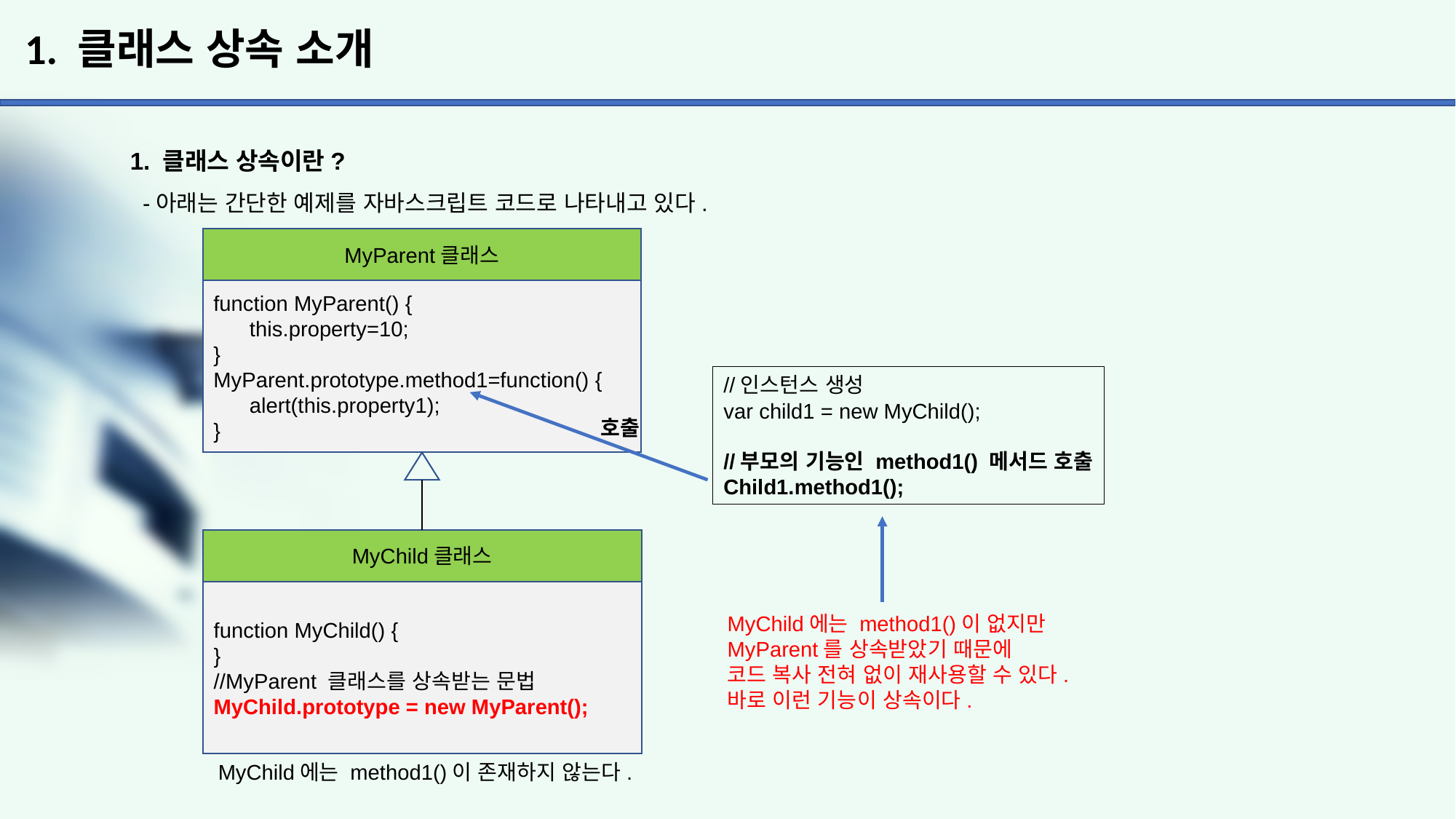

# 1. 클래스 상속 소개
1. 클래스 상속이란?
  -아래는 간단한 예제를 자바스크립트 코드로 나타내고 있다.
MyParent클래스
function MyParent() {
      this.property=10;
}
MyParent.prototype.method1=function() {
      alert(this.property1);
}
//인스턴스 생성
var child1 = new MyChild();

//부모의 기능인 method1() 메서드 호출
Child1.method1();
호출

MyChild클래스
function MyChild() {
}
//MyParent 클래스를 상속받는 문법
MyChild.prototype = new MyParent();
MyChild에는 method1()이 없지만
MyParent를 상속받았기 때문에
코드 복사 전혀 없이 재사용할 수 있다.
바로 이런 기능이 상속이다.
MyChild에는 method1()이 존재하지 않는다.